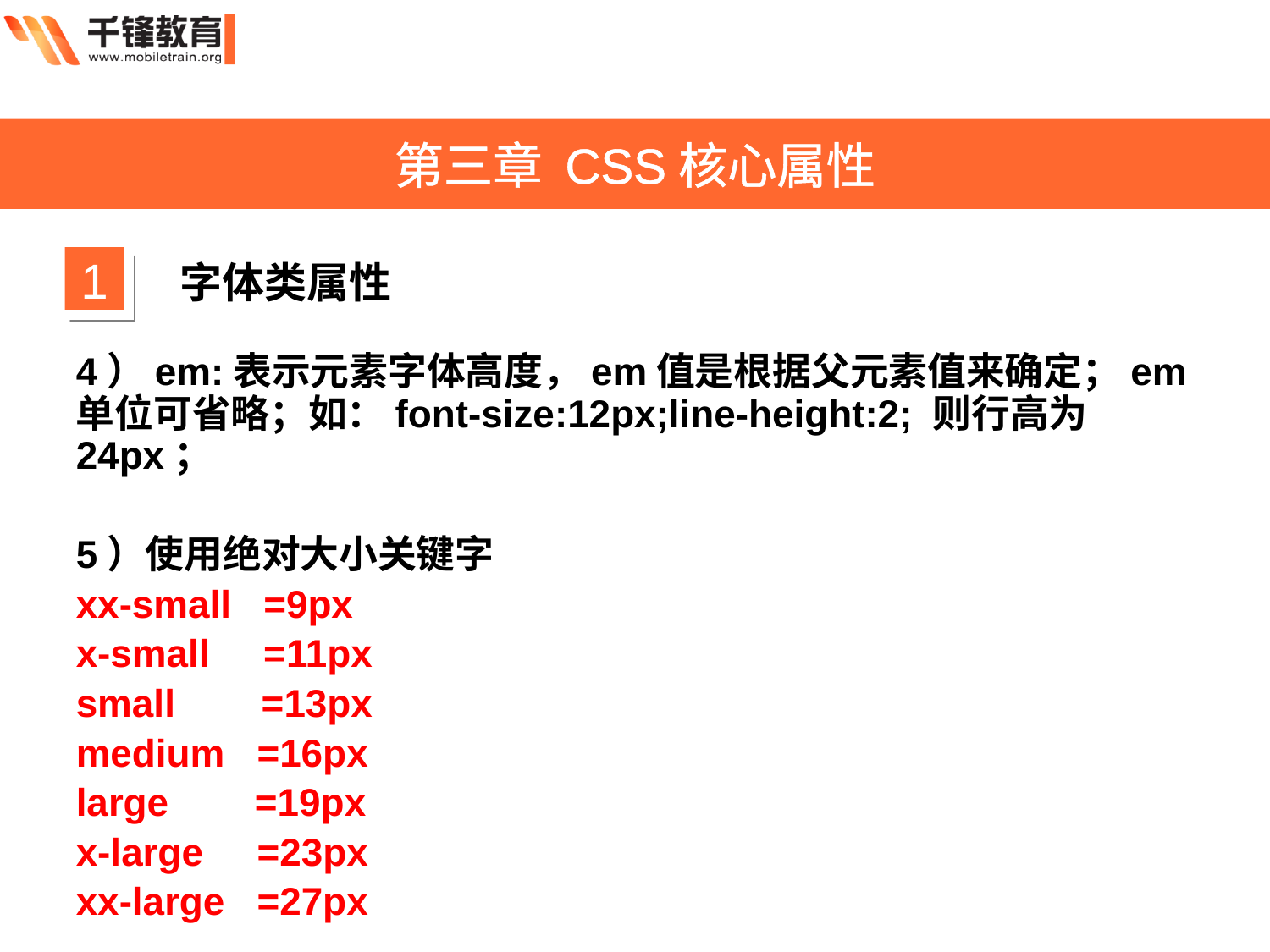

第三章 CSS核心属性
1

字体类属性

4）em:表示元素字体高度，em值是根据父元素值来确定；em单位可省略；如：font-size:12px;line-height:2; 则行高为24px；

5）使用绝对大小关键字
xx-small   =9px
x-small     =11px
small        =13px
medium   =16px
large        =19px
x-large     =23px
xx-large   =27px